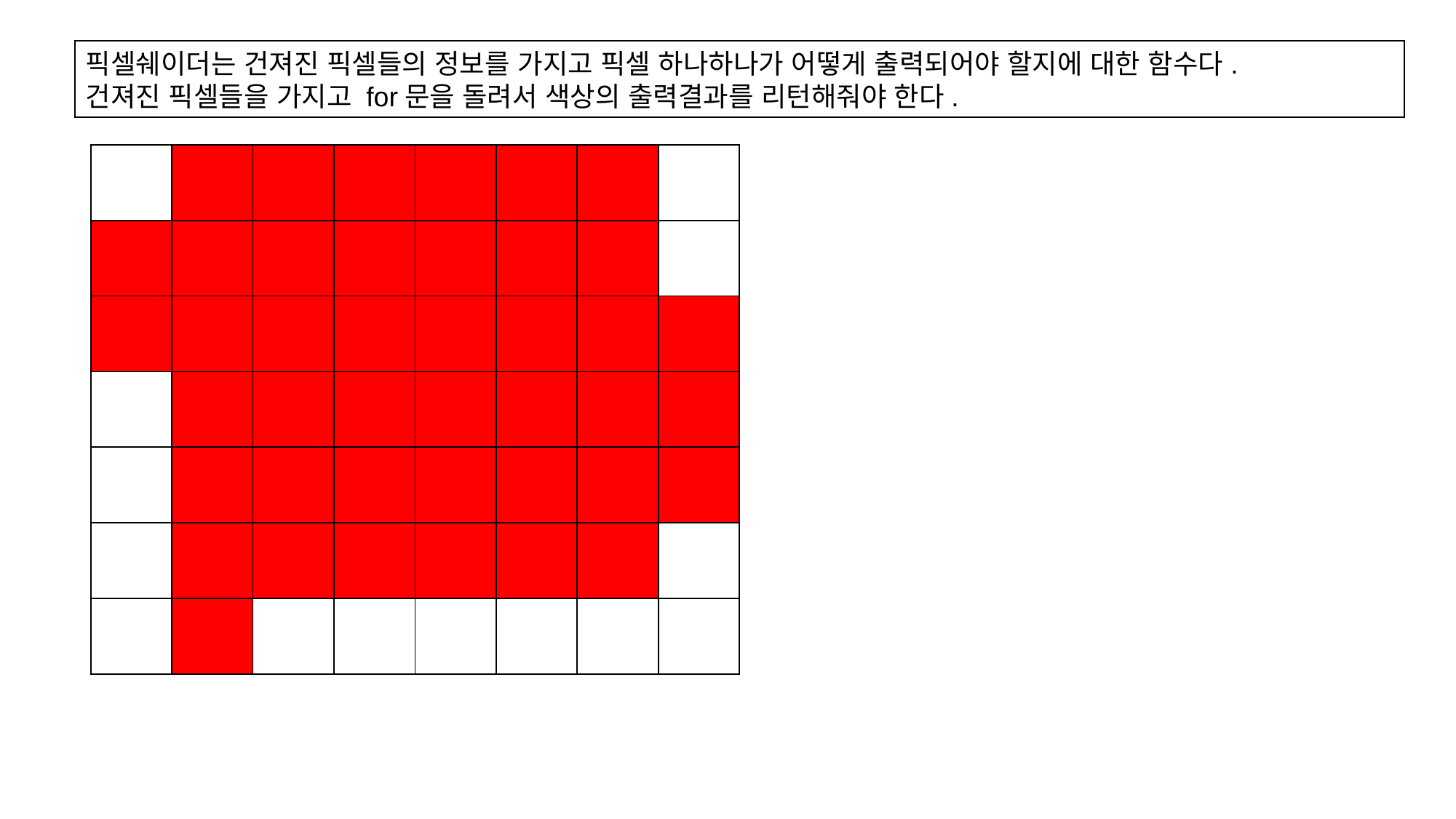

픽셀쉐이더는 건져진 픽셀들의 정보를 가지고 픽셀 하나하나가 어떻게 출력되어야 할지에 대한 함수다.
건져진 픽셀들을 가지고 for문을 돌려서 색상의 출력결과를 리턴해줘야 한다.
|  |  |  |  |  |  |  |  |
| --- | --- | --- | --- | --- | --- | --- | --- |
|  |  |  |  |  |  |  |  |
|  |  |  |  |  |  |  |  |
|  |  |  |  |  |  |  |  |
|  |  |  |  |  |  |  |  |
|  |  |  |  |  |  |  |  |
|  |  |  |  |  |  |  |  |